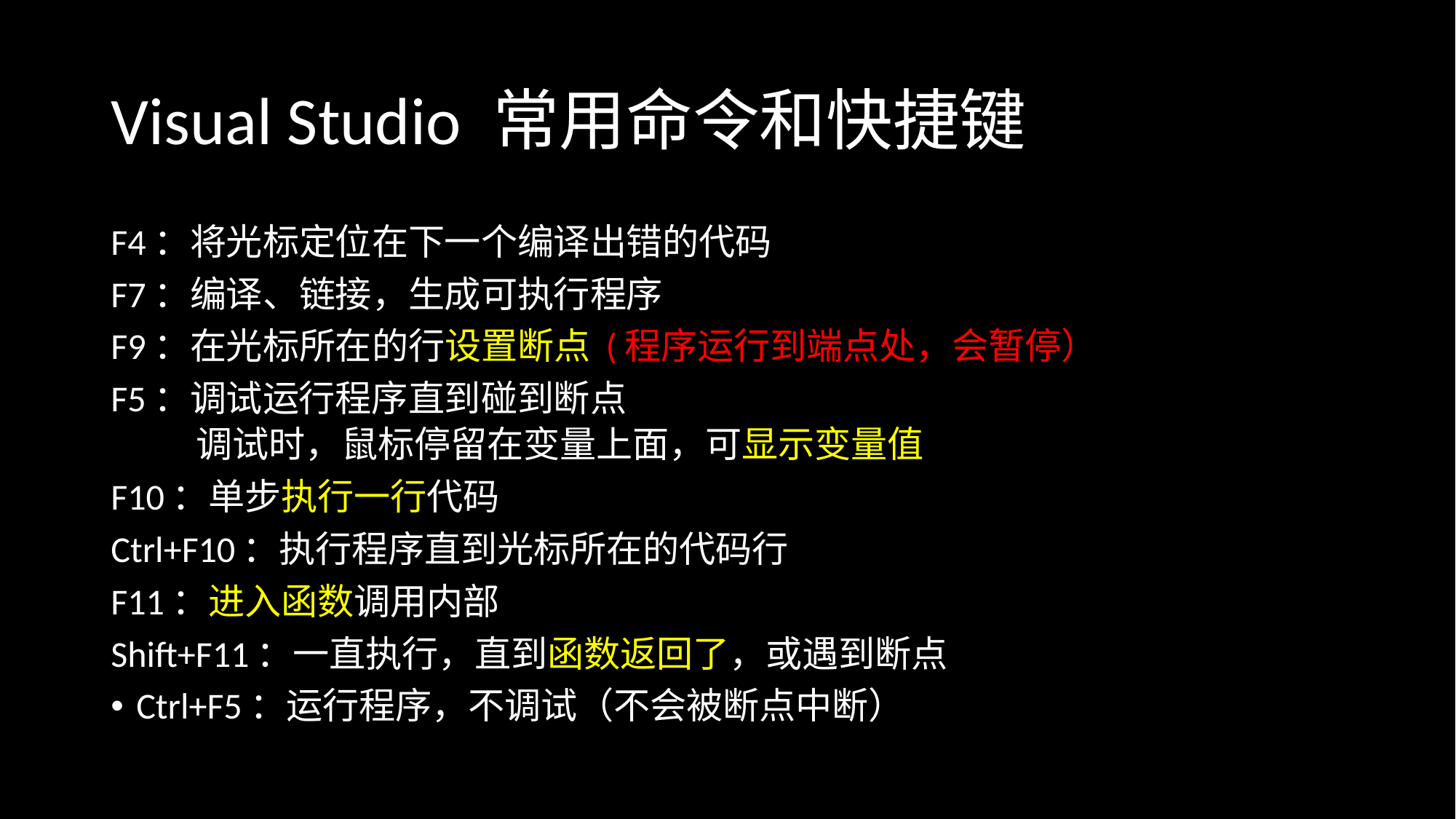

# Visual Studio 常用命令和快捷键
F4：将光标定位在下一个编译出错的代码
F7：编译、链接，生成可执行程序
F9：在光标所在的行设置断点 (程序运行到端点处，会暂停）
F5：调试运行程序直到碰到断点
    调试时，鼠标停留在变量上面，可显示变量值
F10：单步执行一行代码
Ctrl+F10：执行程序直到光标所在的代码行
F11：进入函数调用内部
Shift+F11：一直执行，直到函数返回了，或遇到断点
Ctrl+F5：运行程序，不调试（不会被断点中断）